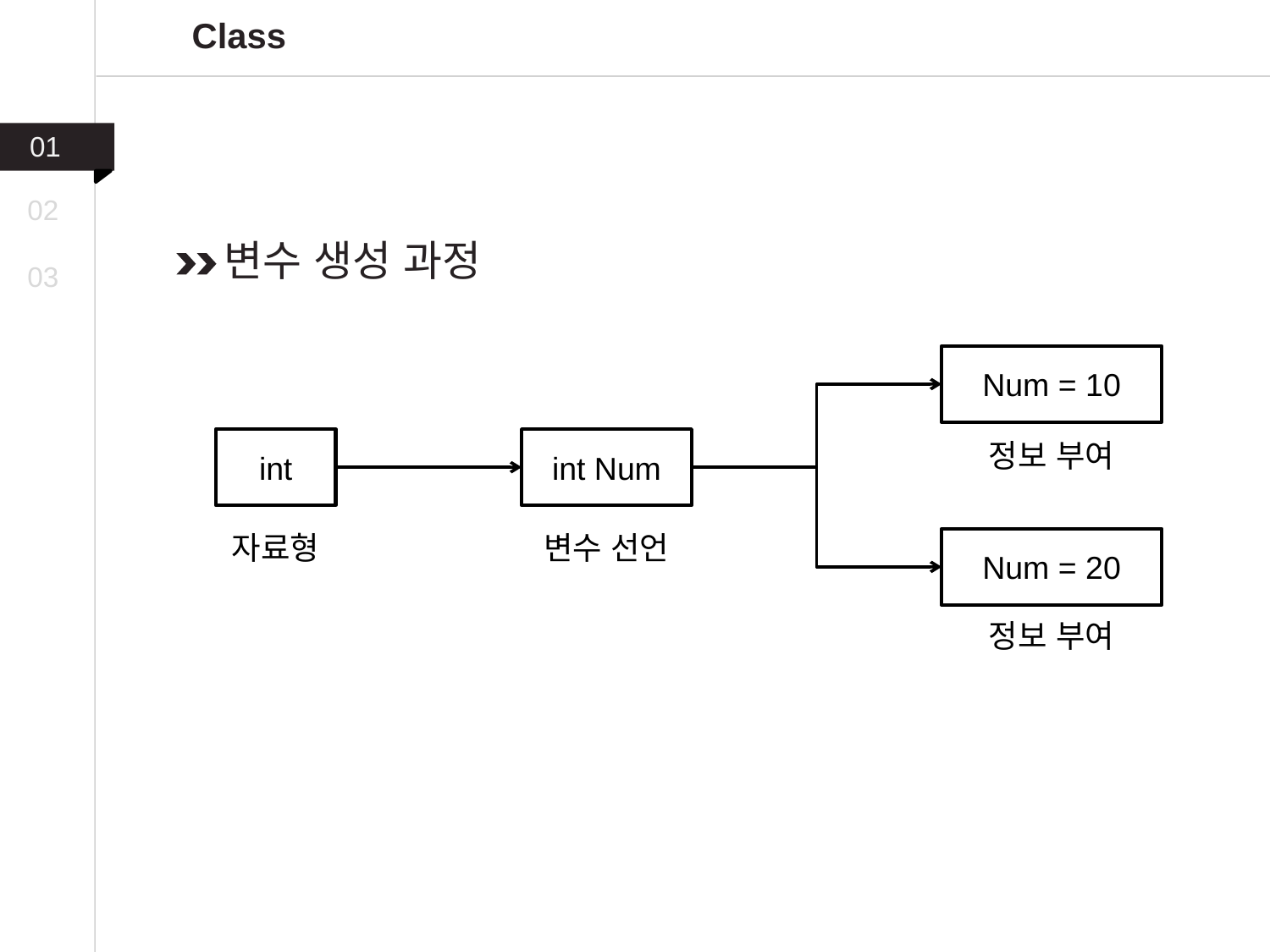

Class
01

02
변수 생성 과정
03

Num = 10
int
int Num
정보 부여
자료형
변수 선언
Num = 20
정보 부여